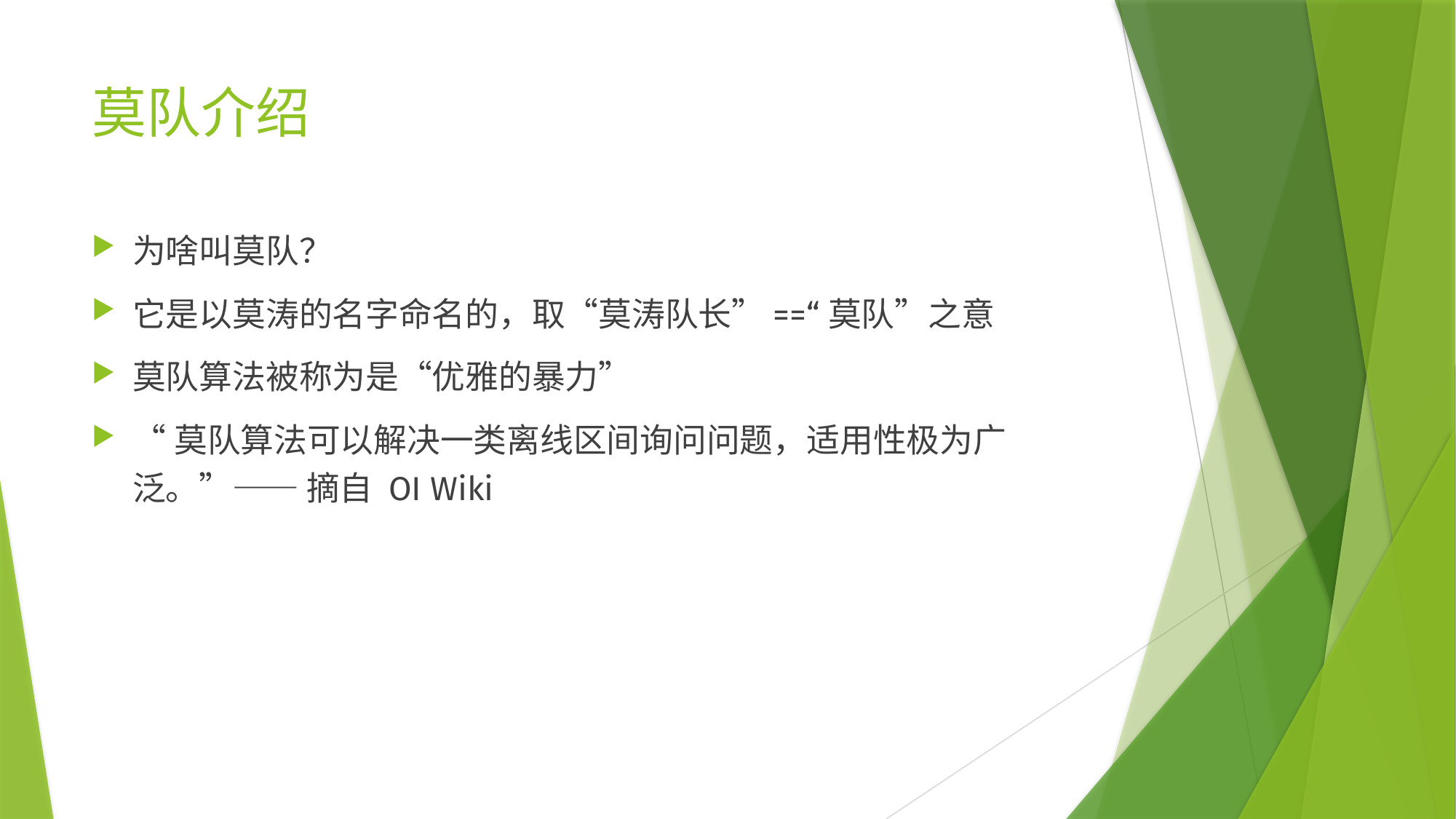

# 莫队介绍
为啥叫莫队？
它是以莫涛的名字命名的，取“莫涛队长”==“莫队”之意
莫队算法被称为是“优雅的暴力”
“莫队算法可以解决一类离线区间询问问题，适用性极为广泛。”—— 摘自 OI Wiki